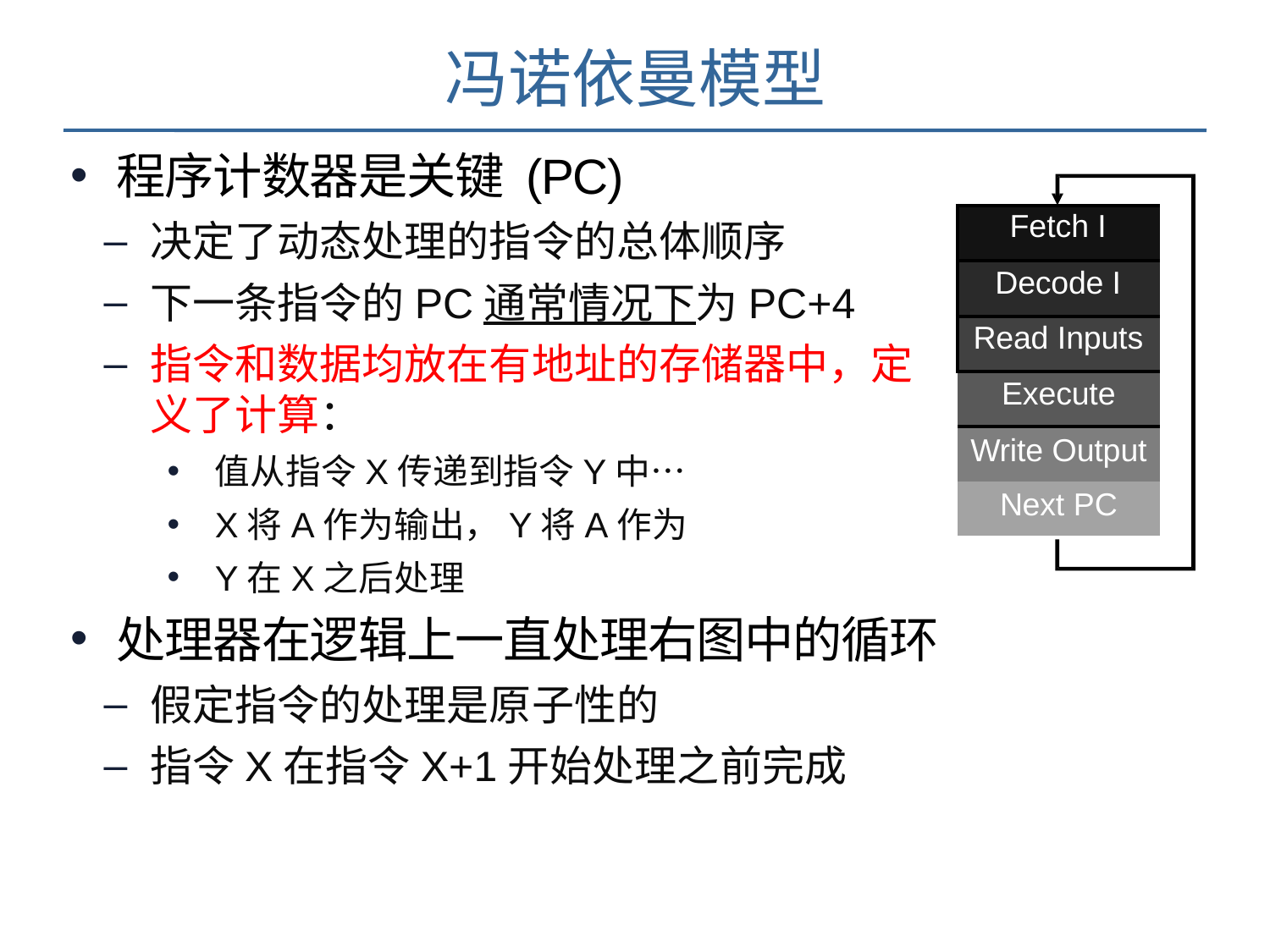

# 冯诺依曼模型
程序计数器是关键 (PC)
决定了动态处理的指令的总体顺序
下一条指令的PC通常情况下为PC+4
指令和数据均放在有地址的存储器中，定义了计算：
值从指令X传递到指令Y中…
X将A作为输出，Y将A作为
Y在X之后处理
处理器在逻辑上一直处理右图中的循环
假定指令的处理是原子性的
指令X在指令X+1开始处理之前完成

| Fetch I |
| --- |
| Decode I |
| Read Inputs |
| Execute |
| Write Output |
| Next PC |